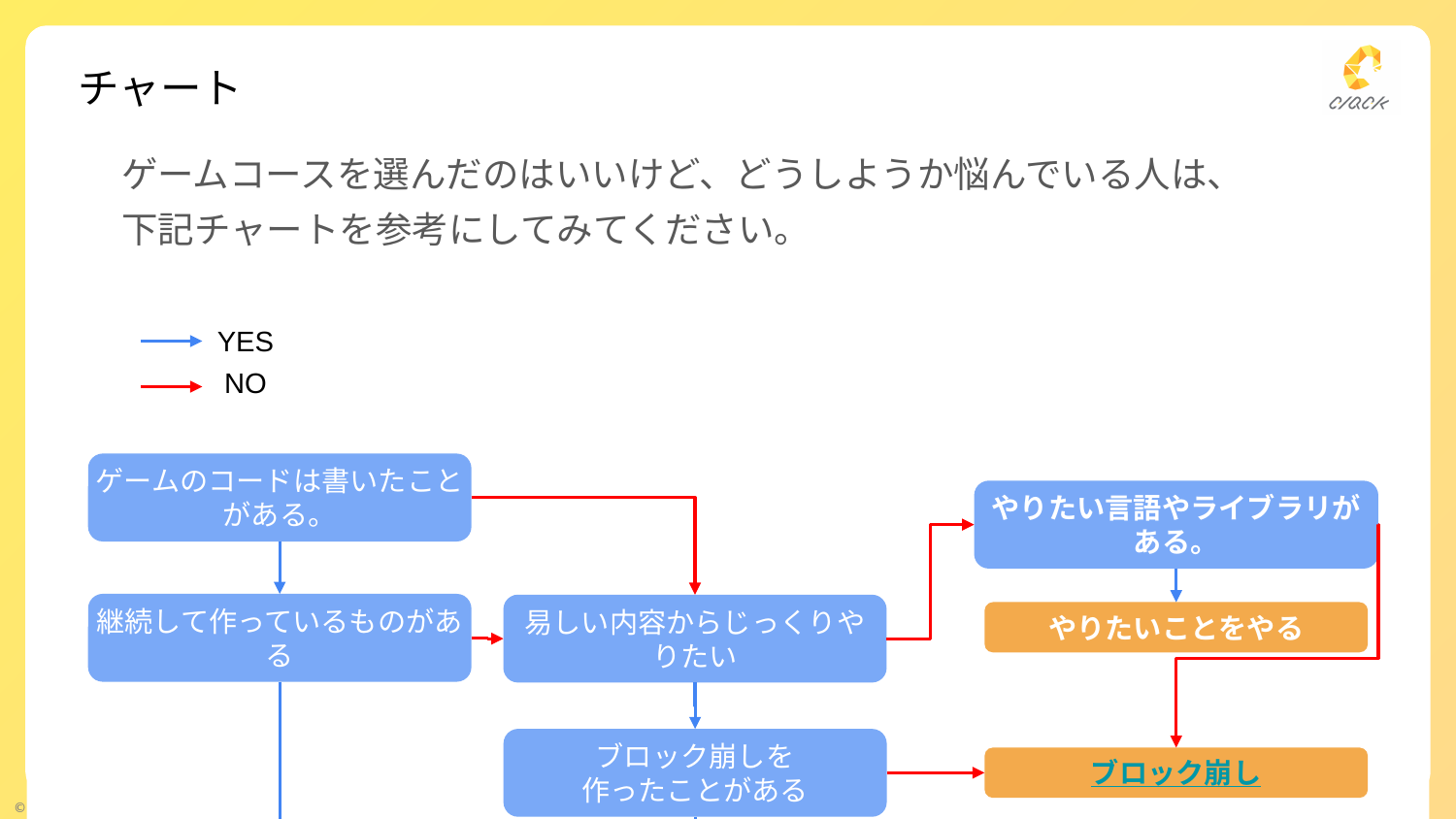

# チャート
ゲームコースを選んだのはいいけど、どうしようか悩んでいる人は、
下記チャートを参考にしてみてください。

YES
NO
ゲームのコードは書いたことがある。
やりたい言語やライブラリがある。
やりたいことをやる
継続して作っているものがある
易しい内容からじっくりやりたい
ブロック崩しを
作ったことがある
ブロック崩し

シューティングゲームを
作ったことがある
シューティング
今やっていることを継続
よりプロっぽいコードを書きたい
画像や音をつけてみたい
物理演算っぽいものを書きたい
関数化
クラス化
画像と音
物理演算もどき
どうするか相談しましょう！！